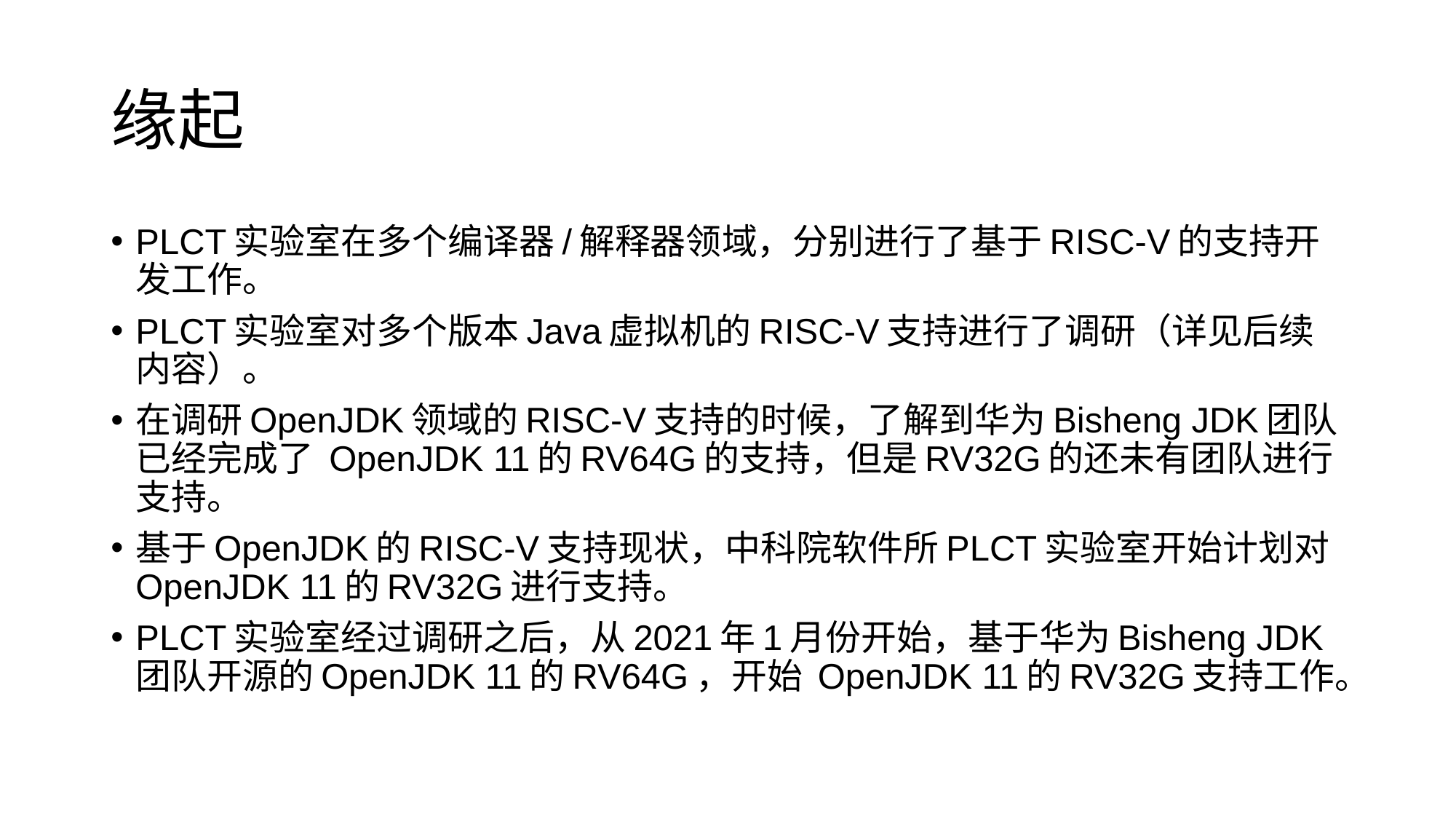

# 缘起
PLCT实验室在多个编译器/解释器领域，分别进行了基于RISC-V的支持开发工作。
PLCT实验室对多个版本Java虚拟机的RISC-V支持进行了调研（详见后续内容）。
在调研OpenJDK领域的RISC-V支持的时候，了解到华为Bisheng JDK团队 已经完成了 OpenJDK 11的RV64G的支持，但是RV32G的还未有团队进行支持。
基于OpenJDK的RISC-V支持现状，中科院软件所PLCT实验室开始计划对OpenJDK 11的RV32G进行支持。
PLCT实验室经过调研之后，从2021年1月份开始，基于华为Bisheng JDK团队开源的OpenJDK 11的RV64G，开始 OpenJDK 11的RV32G支持工作。